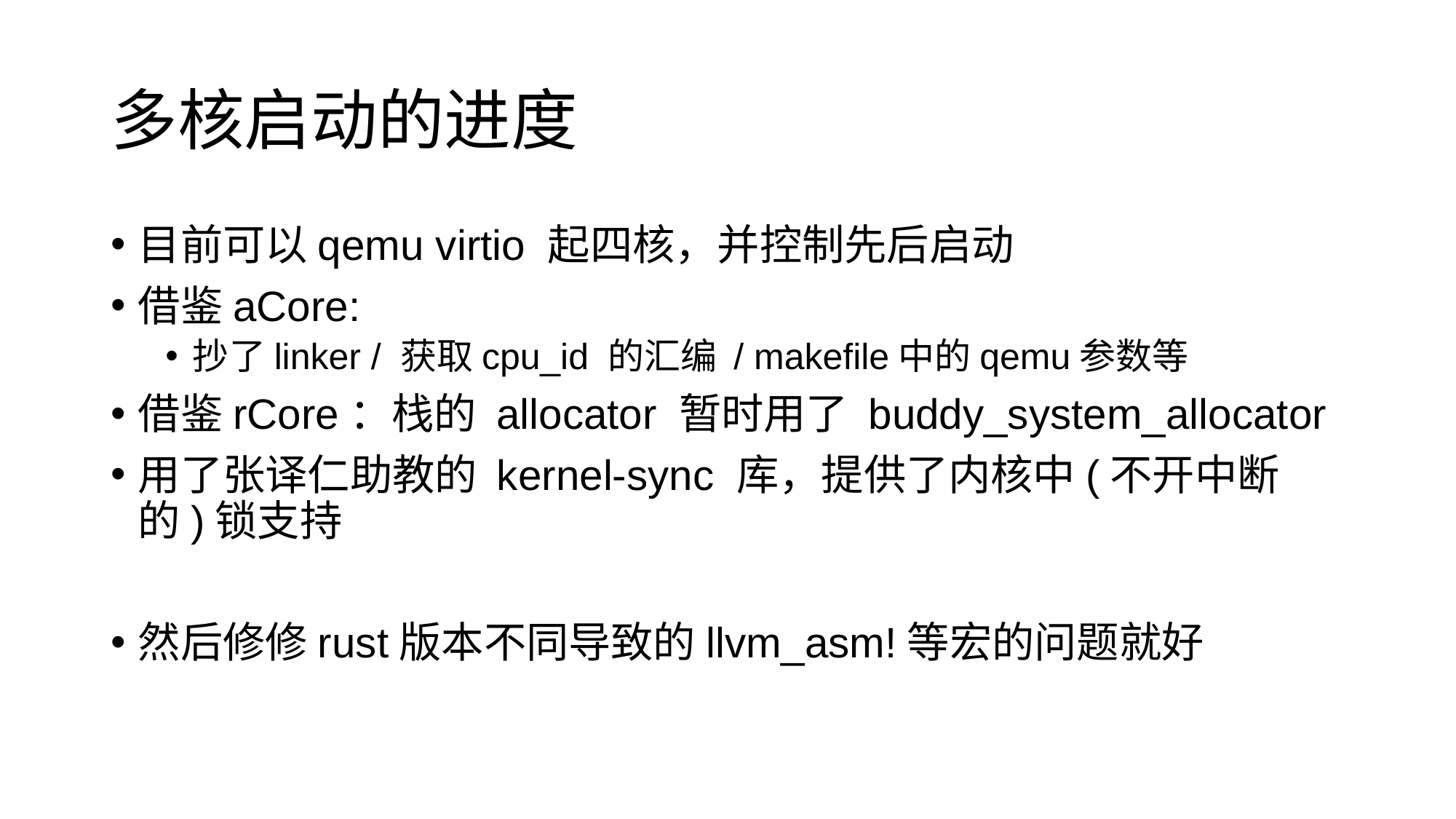

# 多核启动的进度
目前可以qemu virtio 起四核，并控制先后启动
借鉴aCore:
抄了linker / 获取cpu_id 的汇编 / makefile中的qemu参数等
借鉴rCore：栈的 allocator 暂时用了 buddy_system_allocator
用了张译仁助教的 kernel-sync 库，提供了内核中(不开中断的)锁支持

然后修修rust版本不同导致的llvm_asm!等宏的问题就好